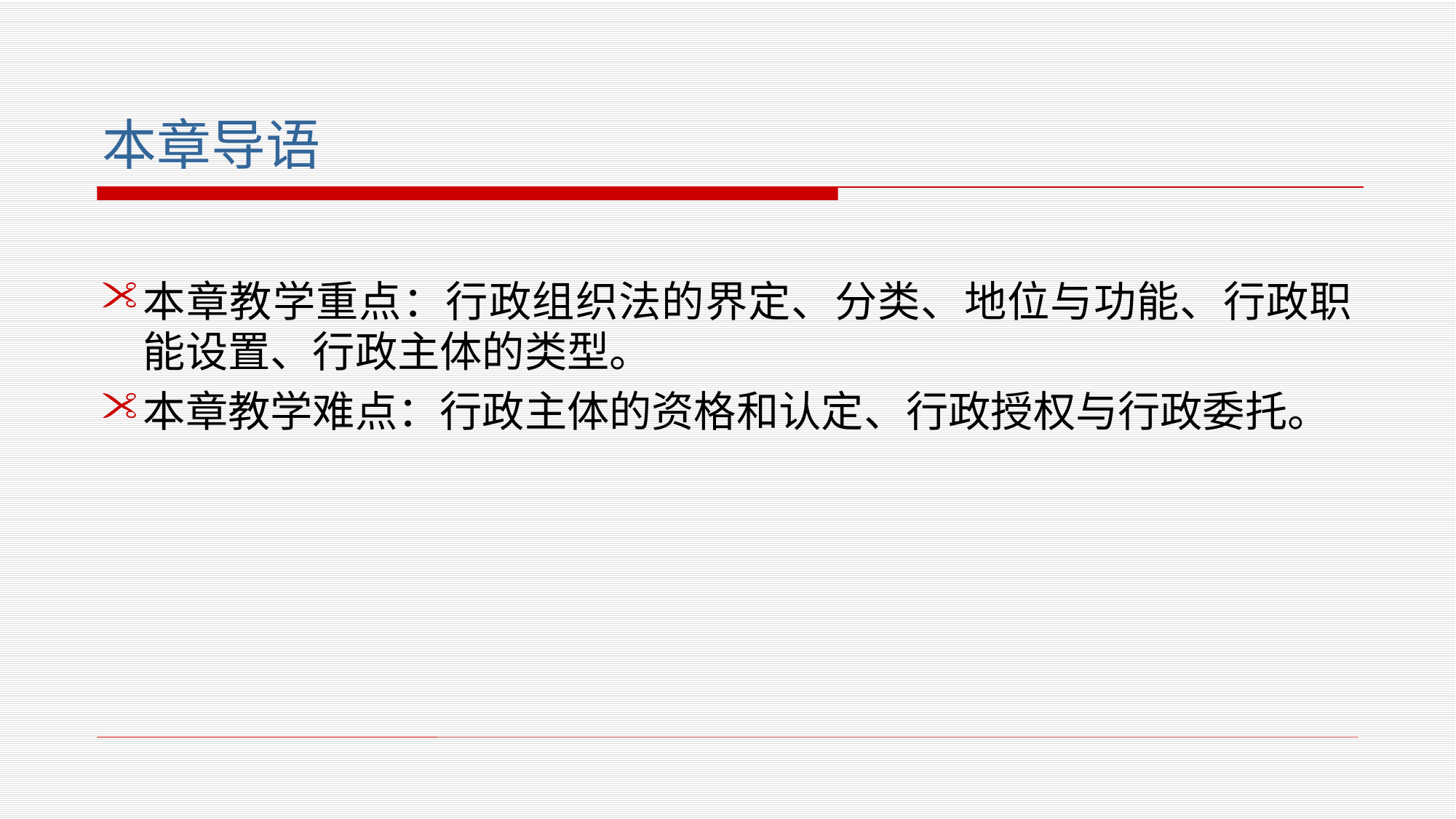

# 本章导语

本章教学重点：行政组织法的界定、分类、地位与功能、行政职能设置、行政主体的类型。
本章教学难点：行政主体的资格和认定、行政授权与行政委托。